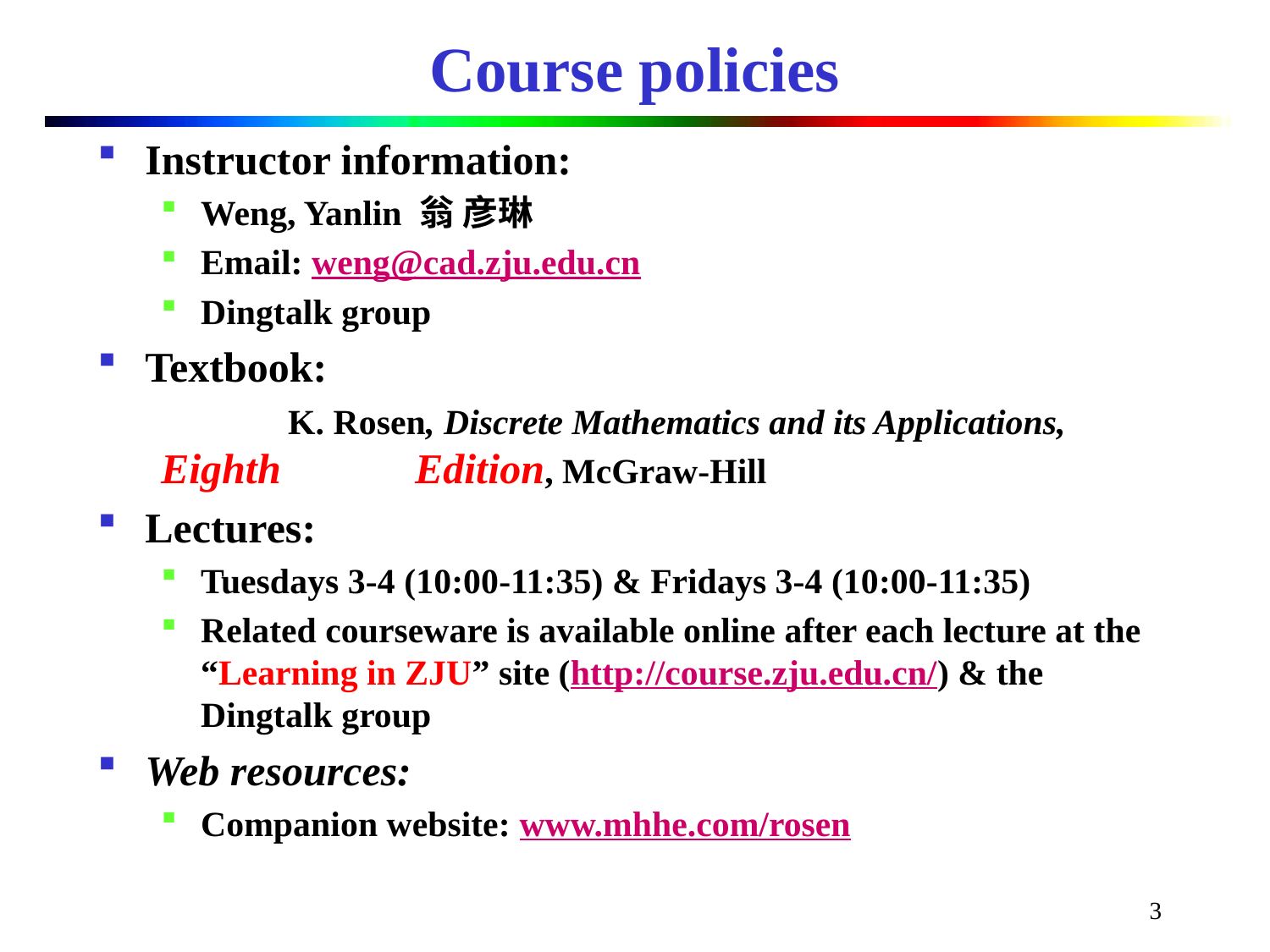

# Course policies
Instructor information:
Weng, Yanlin 翁 彦琳
Email: weng@cad.zju.edu.cn
Dingtalk group
Textbook:
	K. Rosen, Discrete Mathematics and its Applications, Eighth 	Edition, McGraw-Hill
Lectures:
Tuesdays 3-4 (10:00-11:35) & Fridays 3-4 (10:00-11:35)
Related courseware is available online after each lecture at the “Learning in ZJU” site (http://course.zju.edu.cn/) & the Dingtalk group
Web resources:
Companion website: www.mhhe.com/rosen

3